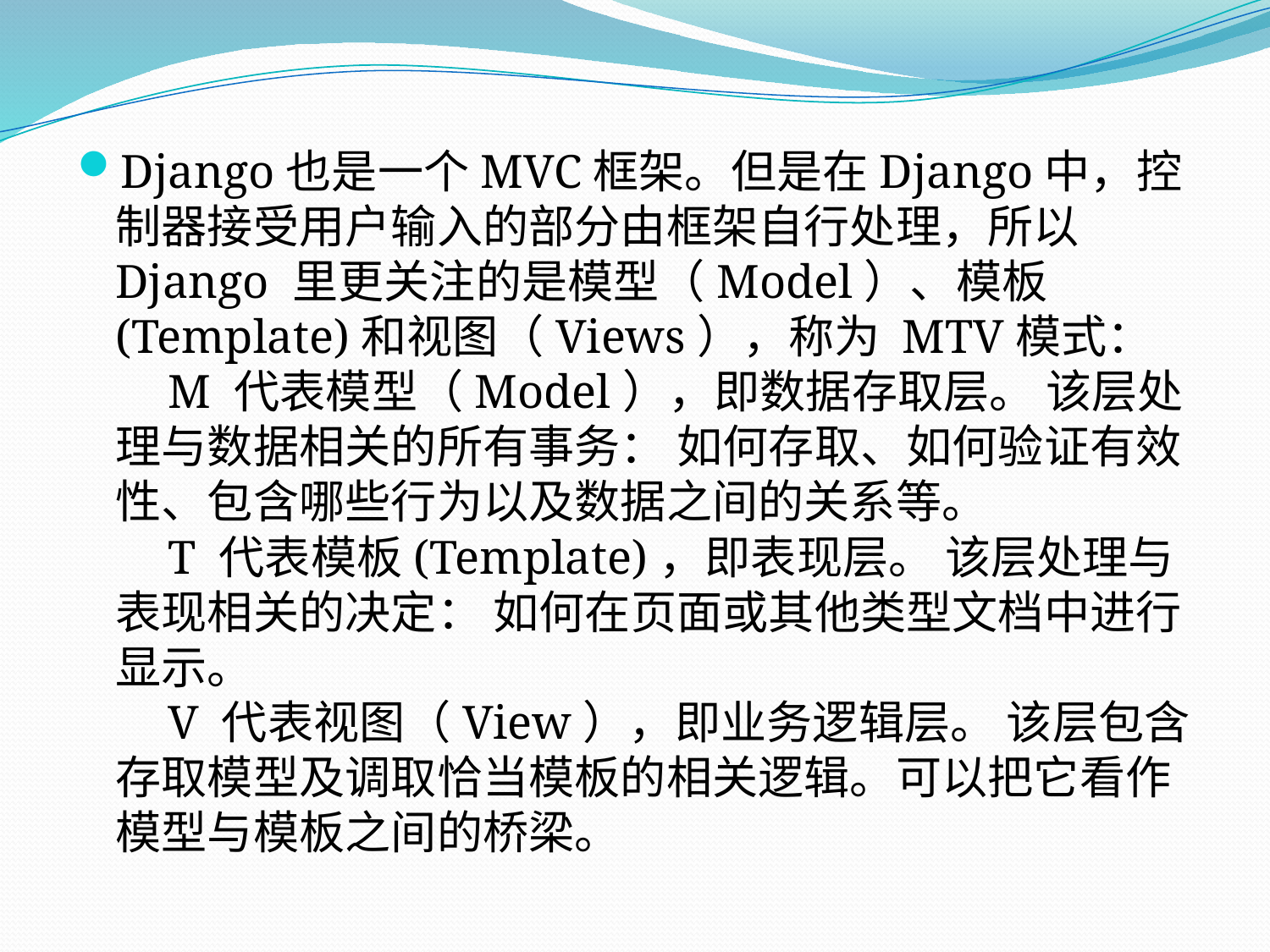

Django也是一个MVC框架。但是在Django中，控制器接受用户输入的部分由框架自行处理，所以 Django 里更关注的是模型（Model）、模板(Template)和视图（Views），称为 MTV模式：
    M 代表模型（Model），即数据存取层。 该层处理与数据相关的所有事务： 如何存取、如何验证有效性、包含哪些行为以及数据之间的关系等。
    T 代表模板(Template)，即表现层。 该层处理与表现相关的决定： 如何在页面或其他类型文档中进行显示。
    V 代表视图（View），即业务逻辑层。 该层包含存取模型及调取恰当模板的相关逻辑。可以把它看作模型与模板之间的桥梁。